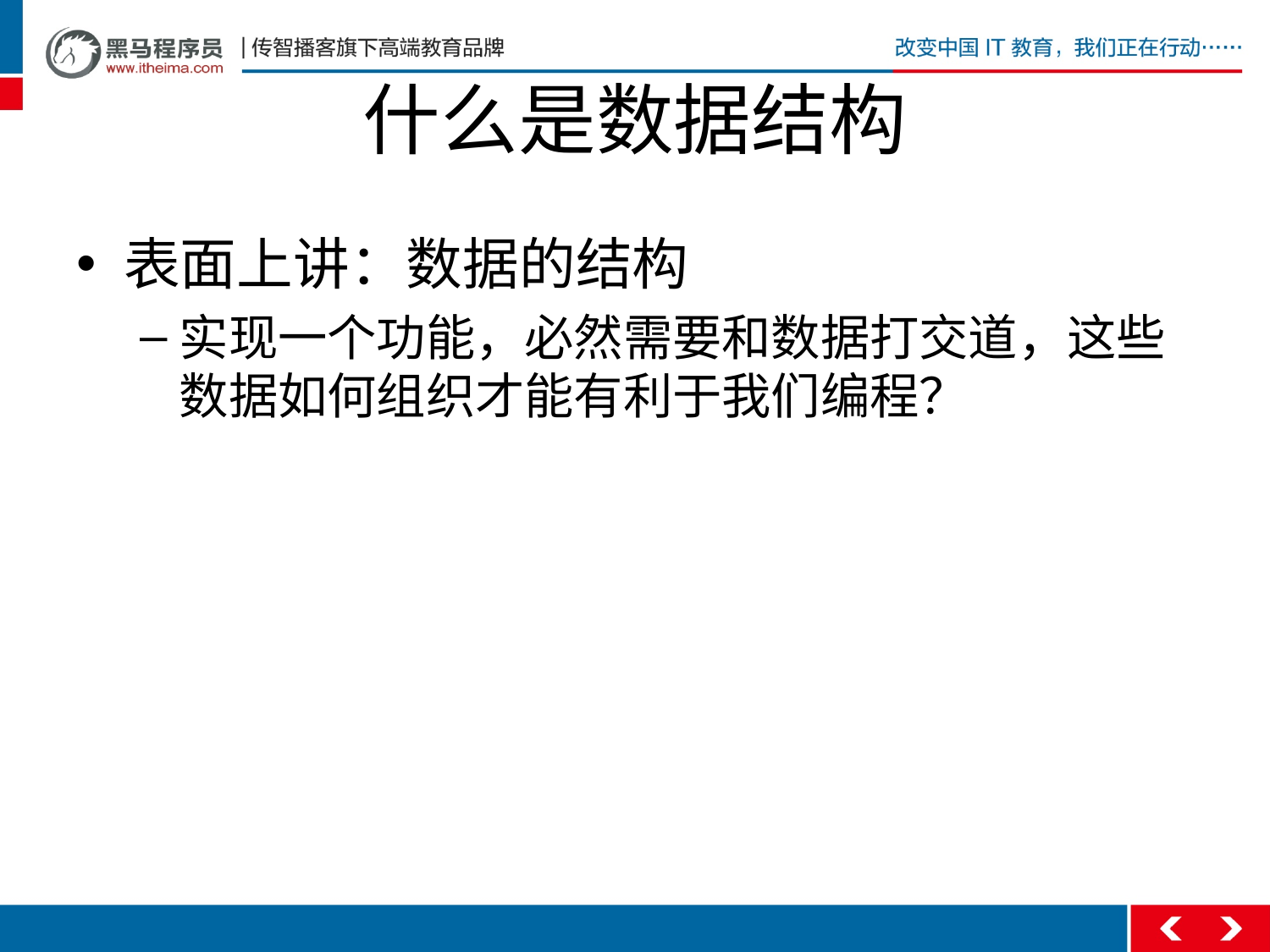

# 什么是数据结构
表面上讲：数据的结构
实现一个功能，必然需要和数据打交道，这些数据如何组织才能有利于我们编程？